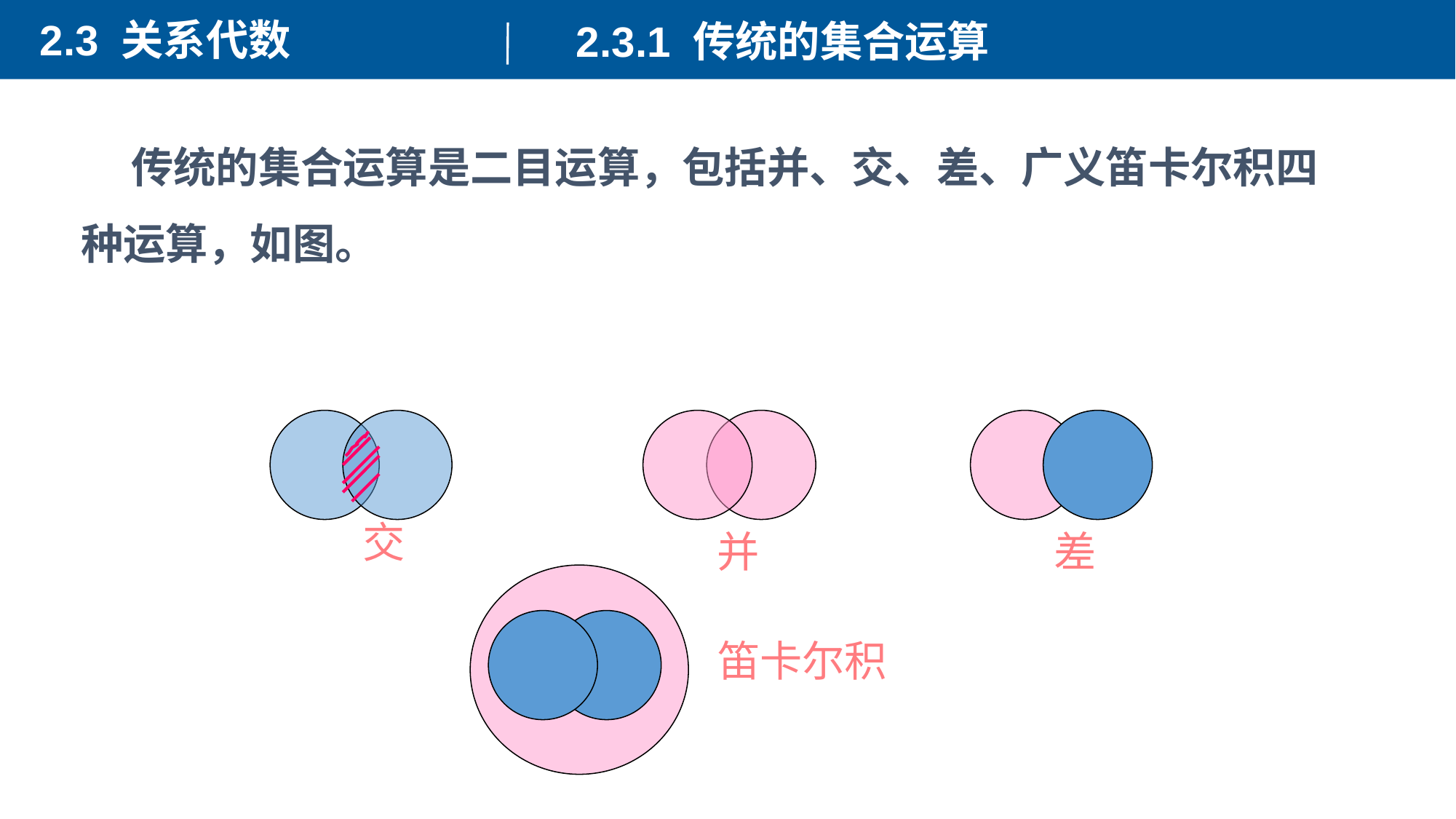

2.3 关系代数
2.3.1 传统的集合运算
       传统的集合运算是二目运算，包括并、交、差、广义笛卡尔积四种运算，如图。

交

并

差

笛卡尔积